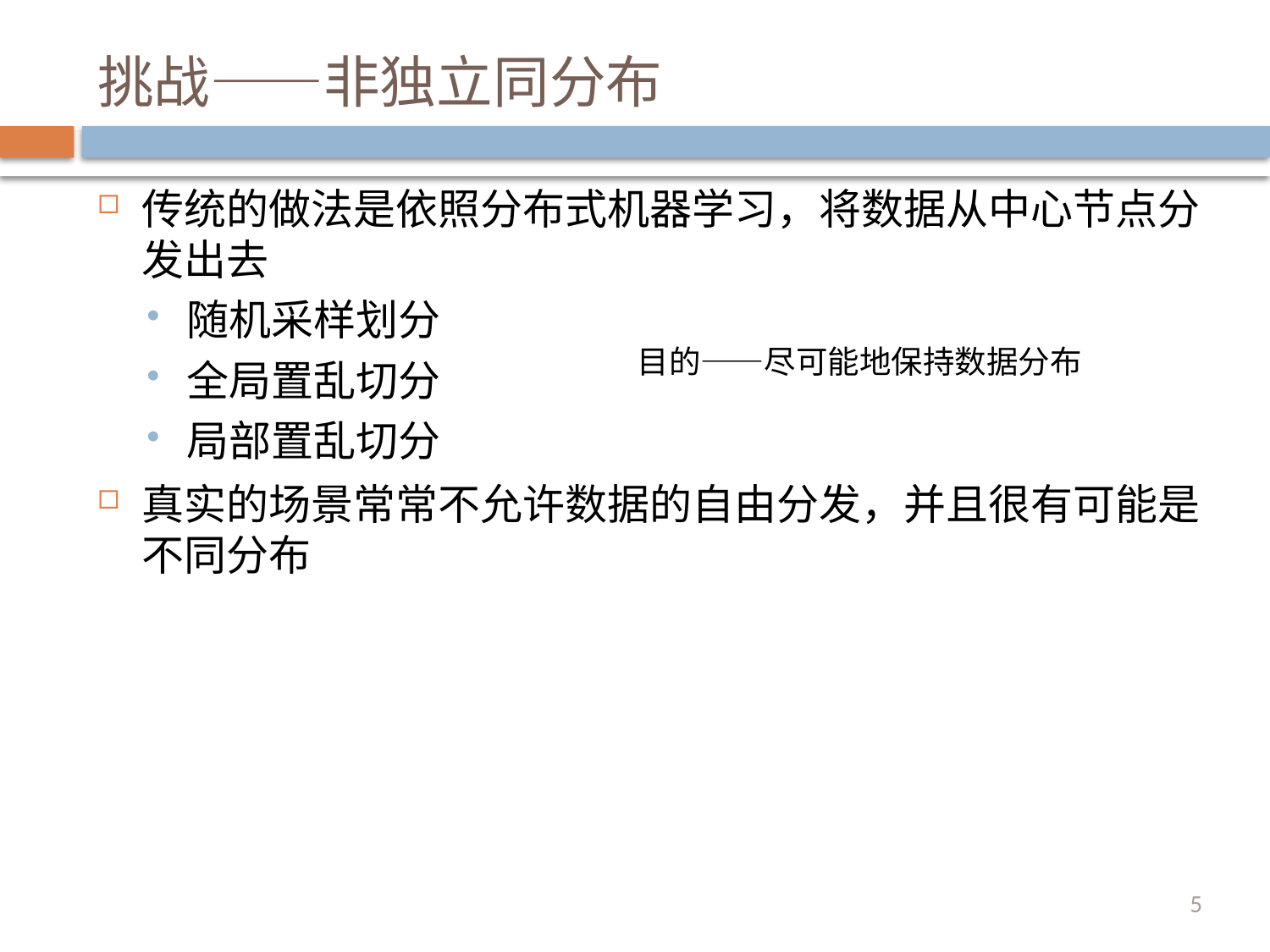

# 挑战——非独立同分布
传统的做法是依照分布式机器学习，将数据从中心节点分发出去
随机采样划分
全局置乱切分
局部置乱切分
真实的场景常常不允许数据的自由分发，并且很有可能是不同分布
目的——尽可能地保持数据分布
5